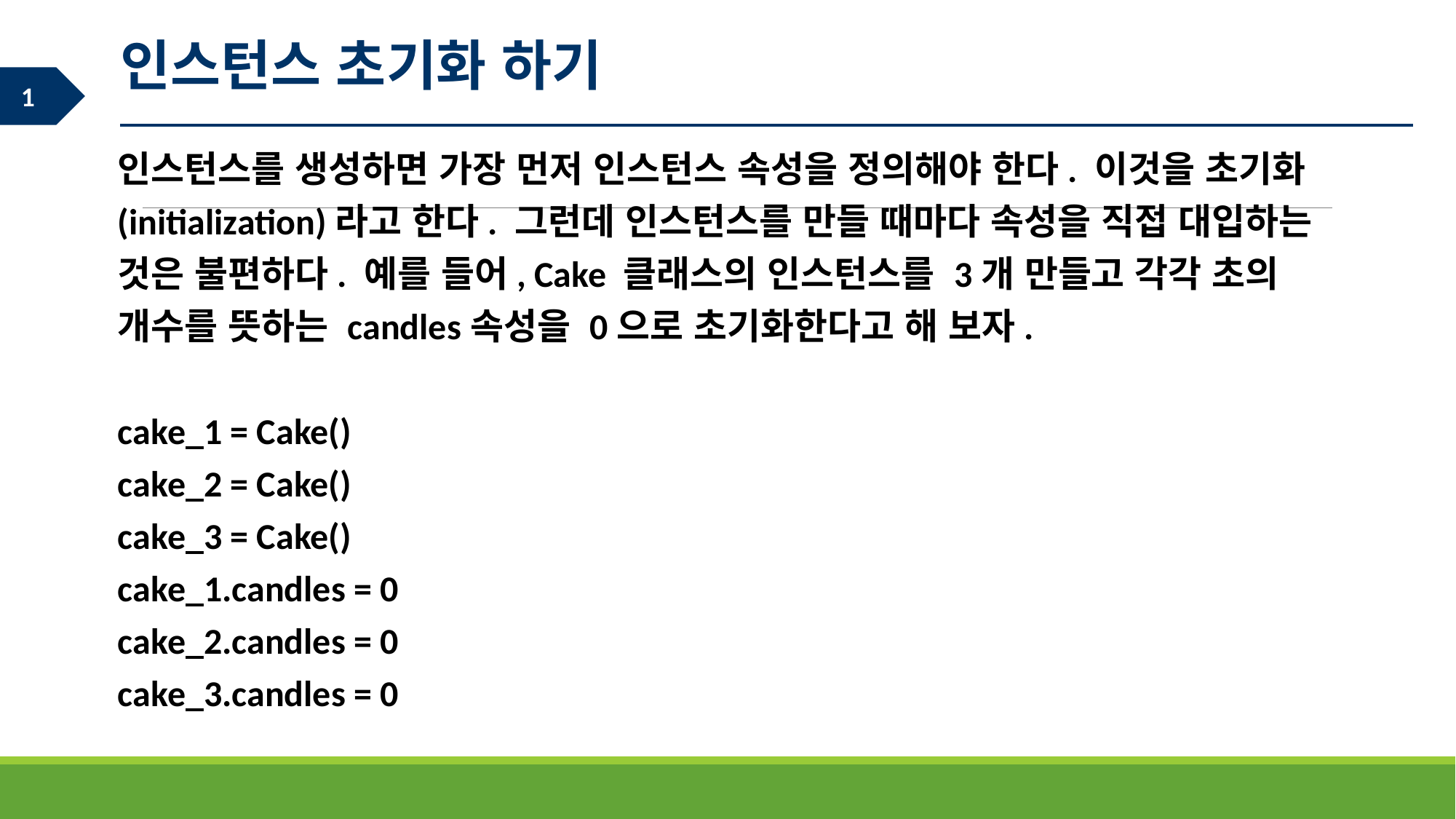

인스턴스 초기화 하기
인스턴스를 생성하면 가장 먼저 인스턴스 속성을 정의해야 한다. 이것을 초기화(initialization)라고 한다. 그런데 인스턴스를 만들 때마다 속성을 직접 대입하는 것은 불편하다. 예를 들어, Cake 클래스의 인스턴스를 3개 만들고 각각 초의 개수를 뜻하는 candles속성을 0으로 초기화한다고 해 보자.

cake_1 = Cake()
cake_2 = Cake()
cake_3 = Cake()
cake_1.candles = 0
cake_2.candles = 0
cake_3.candles = 0